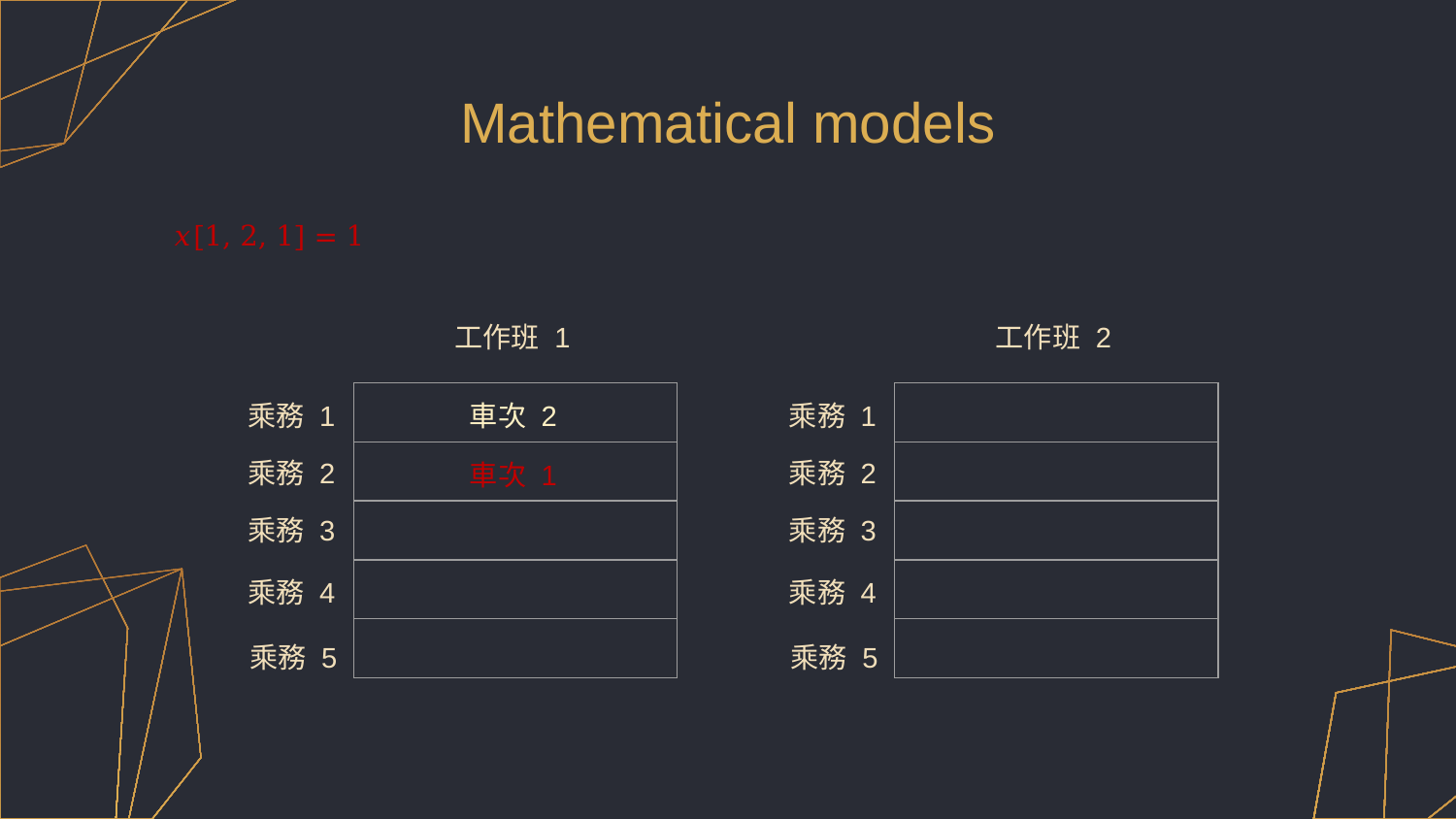

# Mathematical models
𝑥[1, 2, 1] = 1

工作班 1
工作班 2
|  |
| --- |
|  |
|  |
|  |
|  |
|  |
| --- |
|  |
|  |
|  |
|  |
乘務 1
車次 2
乘務 1
乘務 2
乘務 2
車次 1
乘務 3
乘務 3
乘務 4
乘務 4
乘務 5
乘務 5